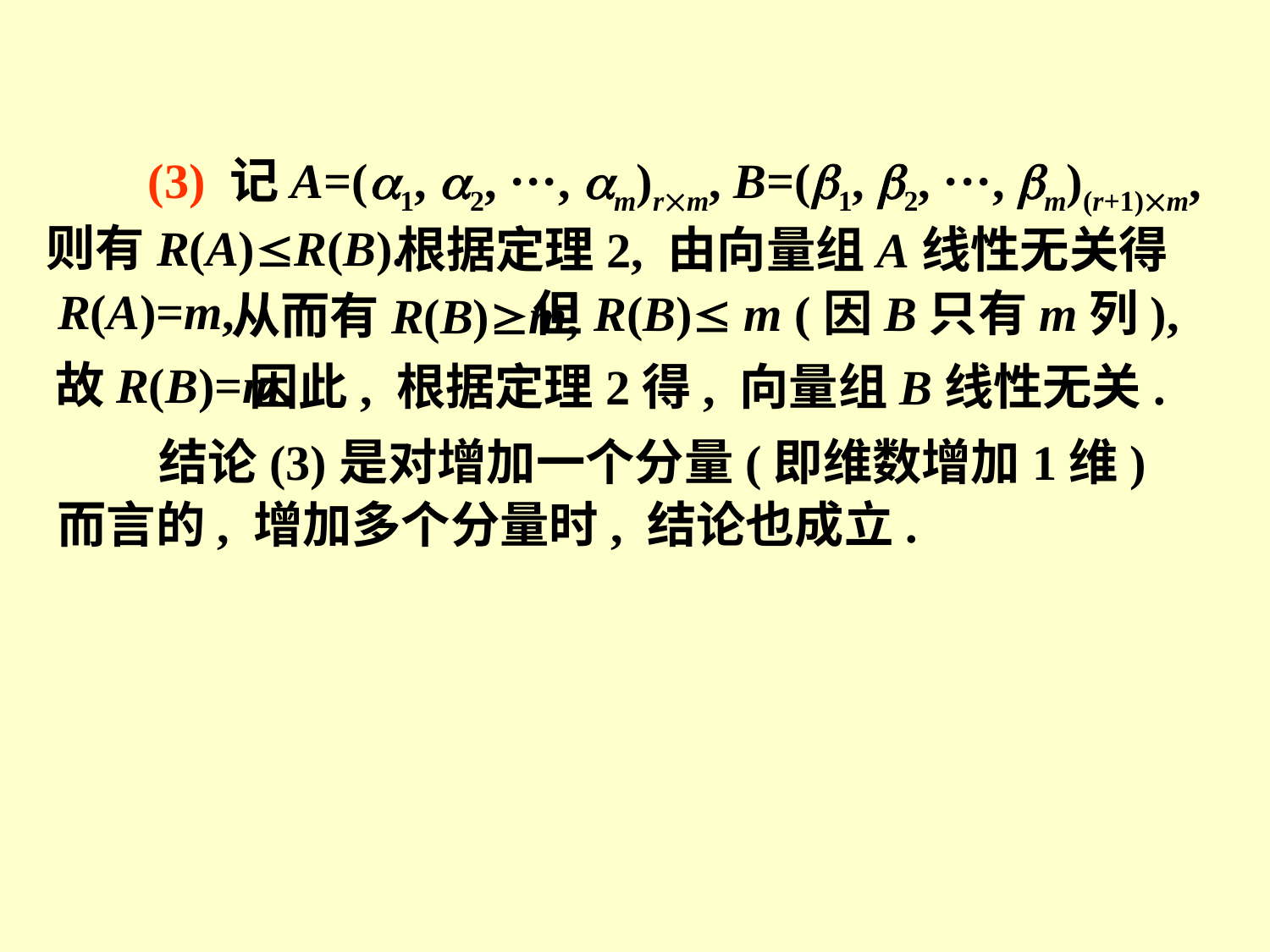

(3) 记A=(α1, α2, ···, αm)r×m, B=(β1, β2, ···, βm)(r+1)×m,
则有R(A)≤R(B).
根据定理2, 由向量组A线性无关得
R(A)=m,
但R(B)≤ m (因B只有m列),
从而有R(B)≥m,
故R(B)=m.
因此, 根据定理2得, 向量组B线性无关.
        结论(3)是对增加一个分量(即维数增加1维)而言的, 增加多个分量时, 结论也成立.